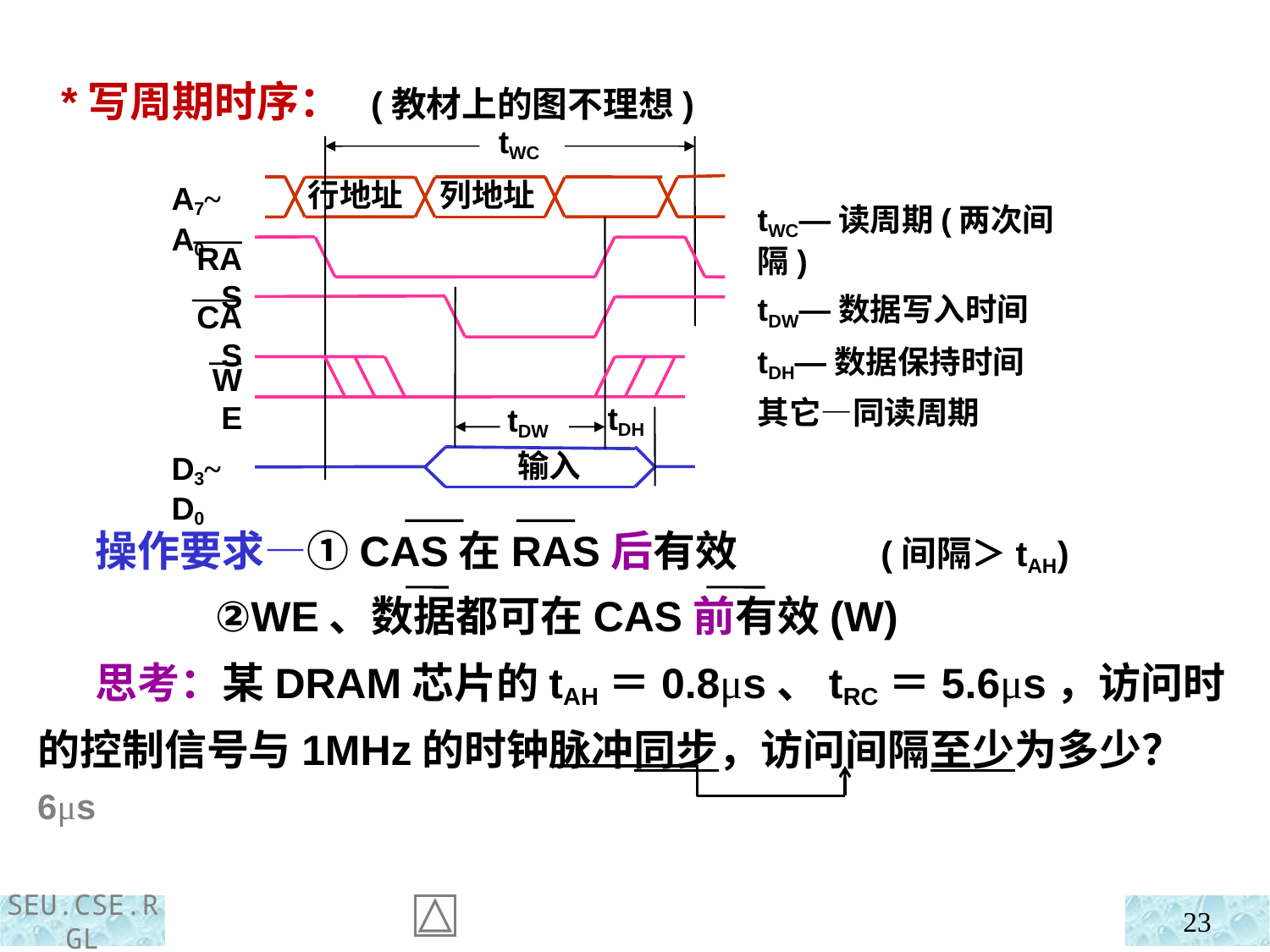

*写周期时序：  (教材上的图不理想)
tWC

列地址

行地址

A7~A0

RAS

CAS

WE

tDH
tDW

D3~D0

输入

tWC—读周期(两次间隔)
tDW—数据写入时间
tDH—数据保持时间
其它—同读周期
     操作要求—①CAS在RAS后有效              (间隔＞tAH)
               ②WE、数据都可在CAS前有效(W)

     思考：某DRAM芯片的tAH＝0.8μs、tRC＝5.6μs，访问时的控制信号与1MHz的时钟脉冲同步，访问间隔至少为多少？  6μs
23